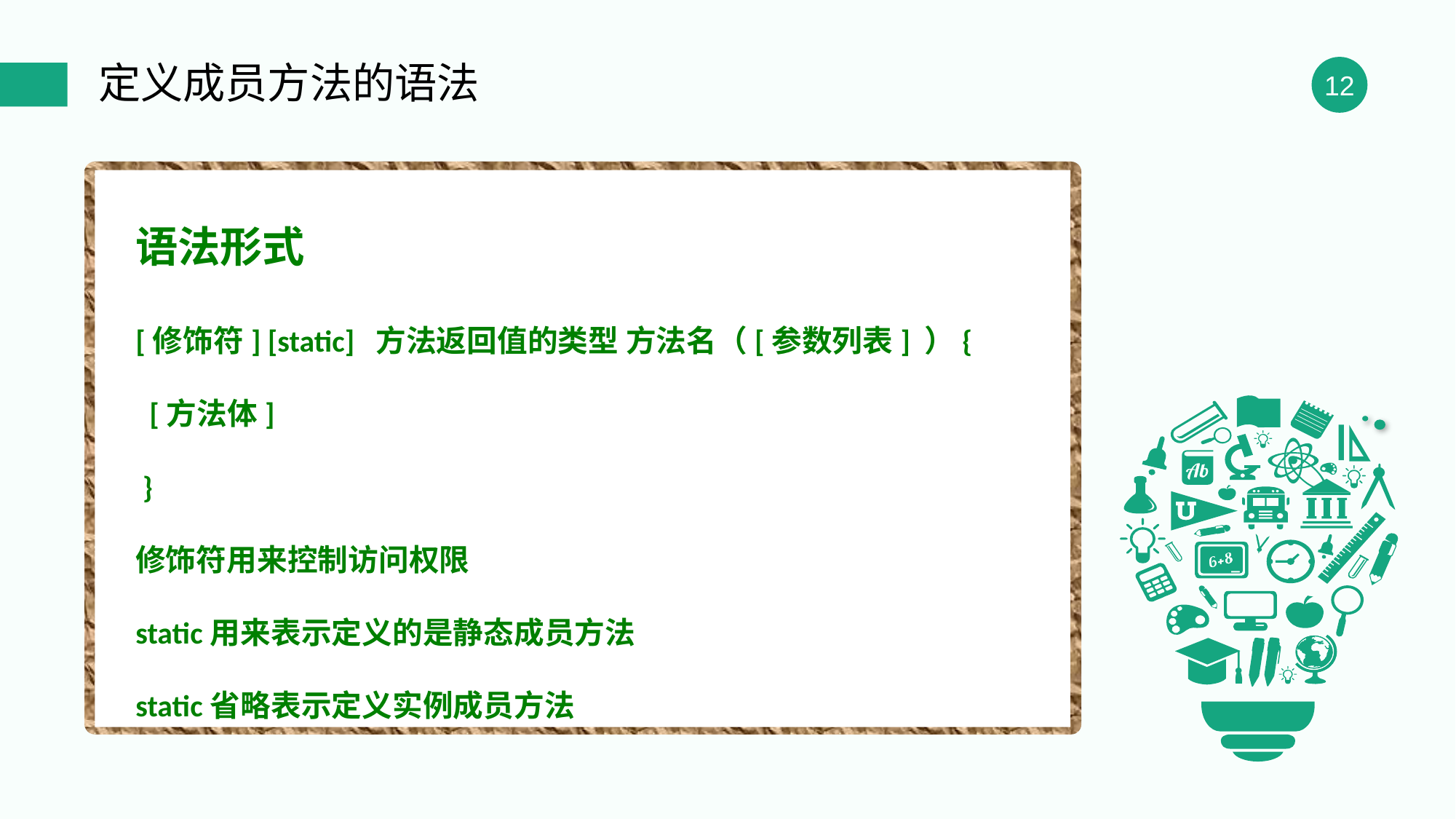

定义成员方法的语法

语法形式

[修饰符] [static]  方法返回值的类型 方法名（[参数列表] ）{

  [方法体]

 }

修饰符用来控制访问权限

static用来表示定义的是静态成员方法

static省略表示定义实例成员方法